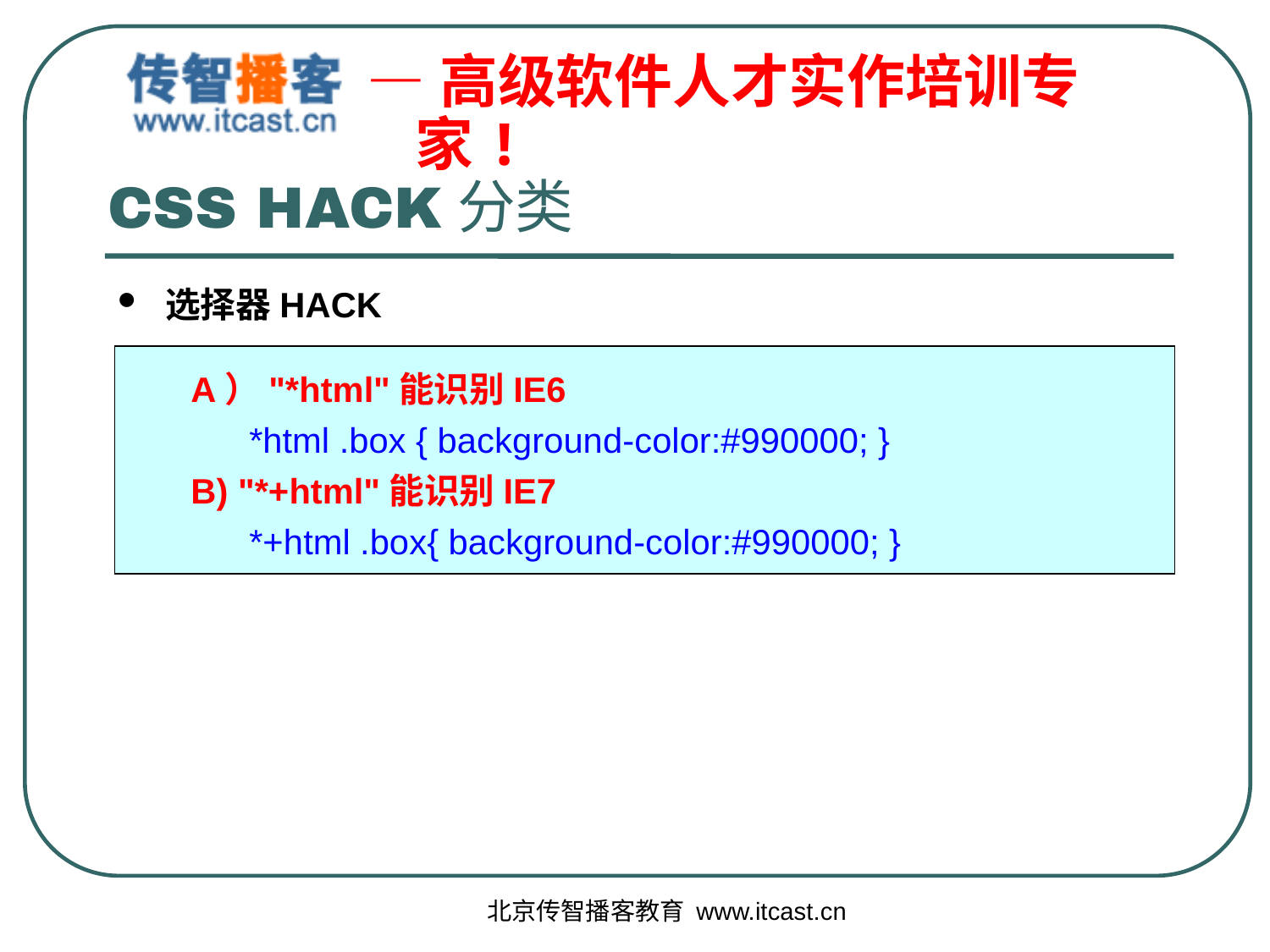

# CSS HACK分类
选择器HACK
A）"*html"能识别IE6
      *html .box { background-color:#990000; }
B) "*+html"能识别IE7
      *+html .box{ background-color:#990000; }